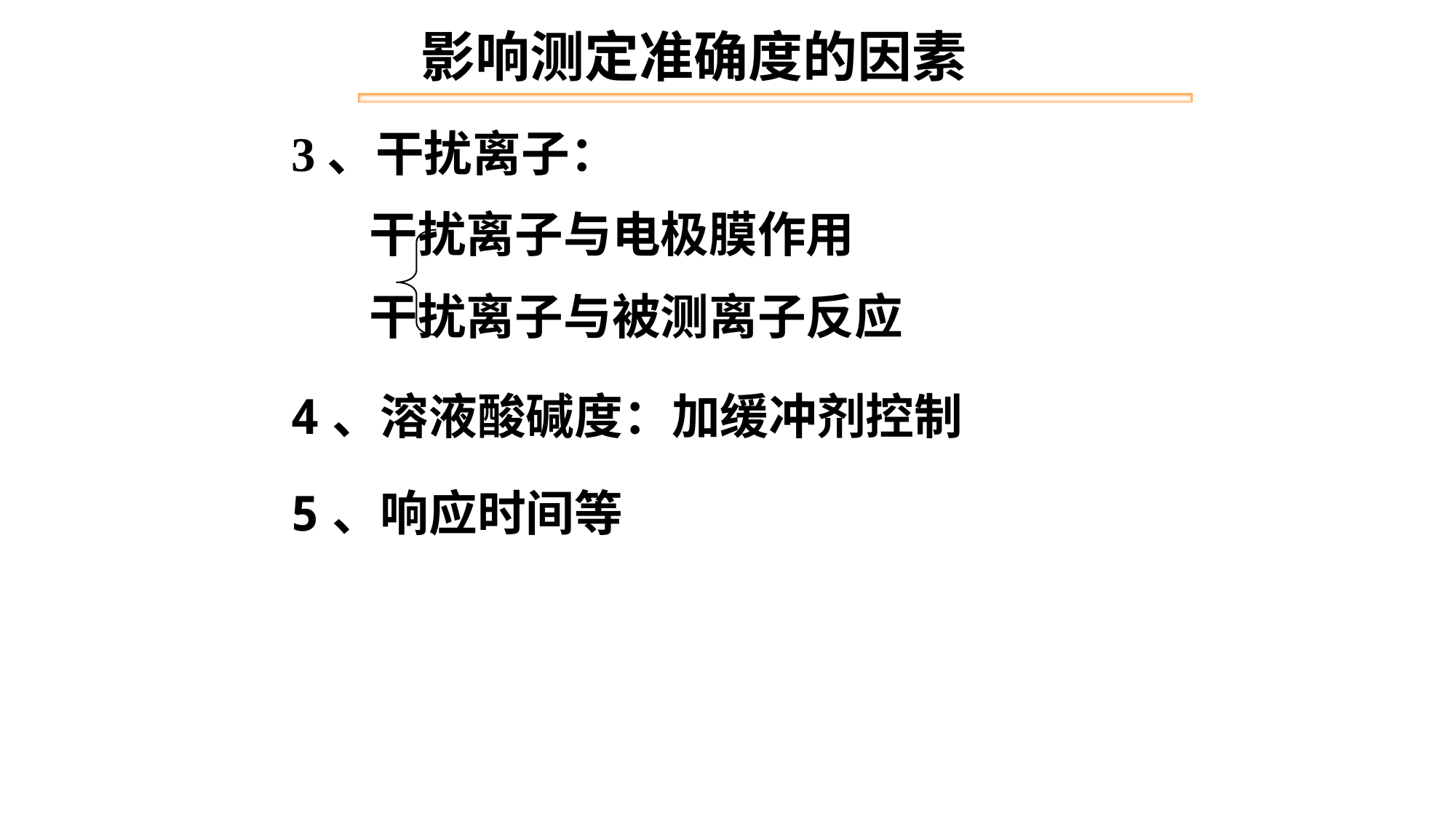

影响测定准确度的因素

3、干扰离子：
      干扰离子与电极膜作用
      干扰离子与被测离子反应

4、溶液酸碱度：加缓冲剂控制
5、响应时间等